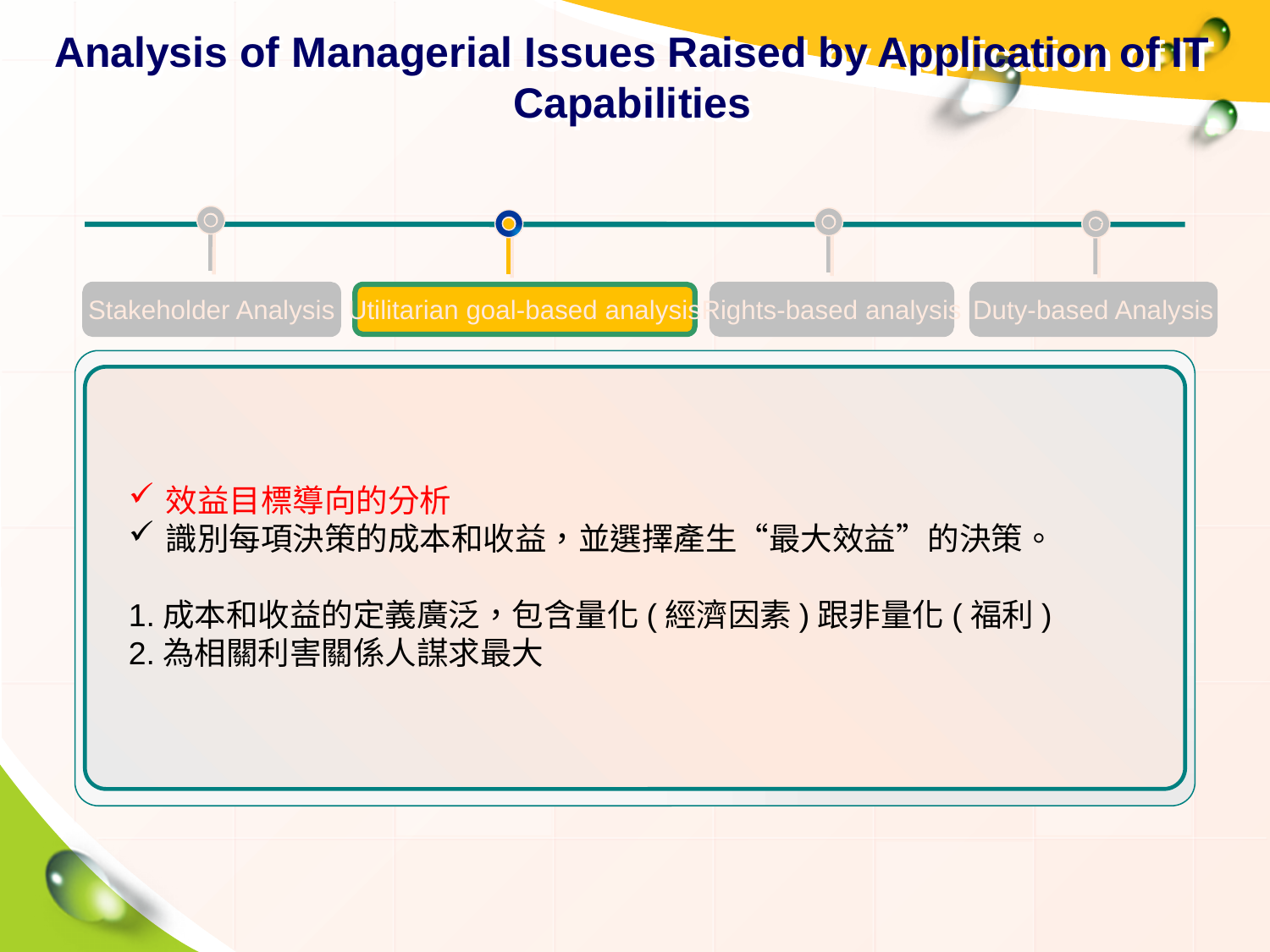

# Analysis of Managerial Issues Raised by Application of IT Capabilities

Stakeholder Analysis
Utilitarian goal-based analysis
Rights-based analysis
Duty-based Analysis

效益目標導向的分析
識別每項決策的成本和收益，並選擇產生“最大效益”的決策。

1.成本和收益的定義廣泛，包含量化(經濟因素)跟非量化(福利)
2.為相關利害關係人謀求最大